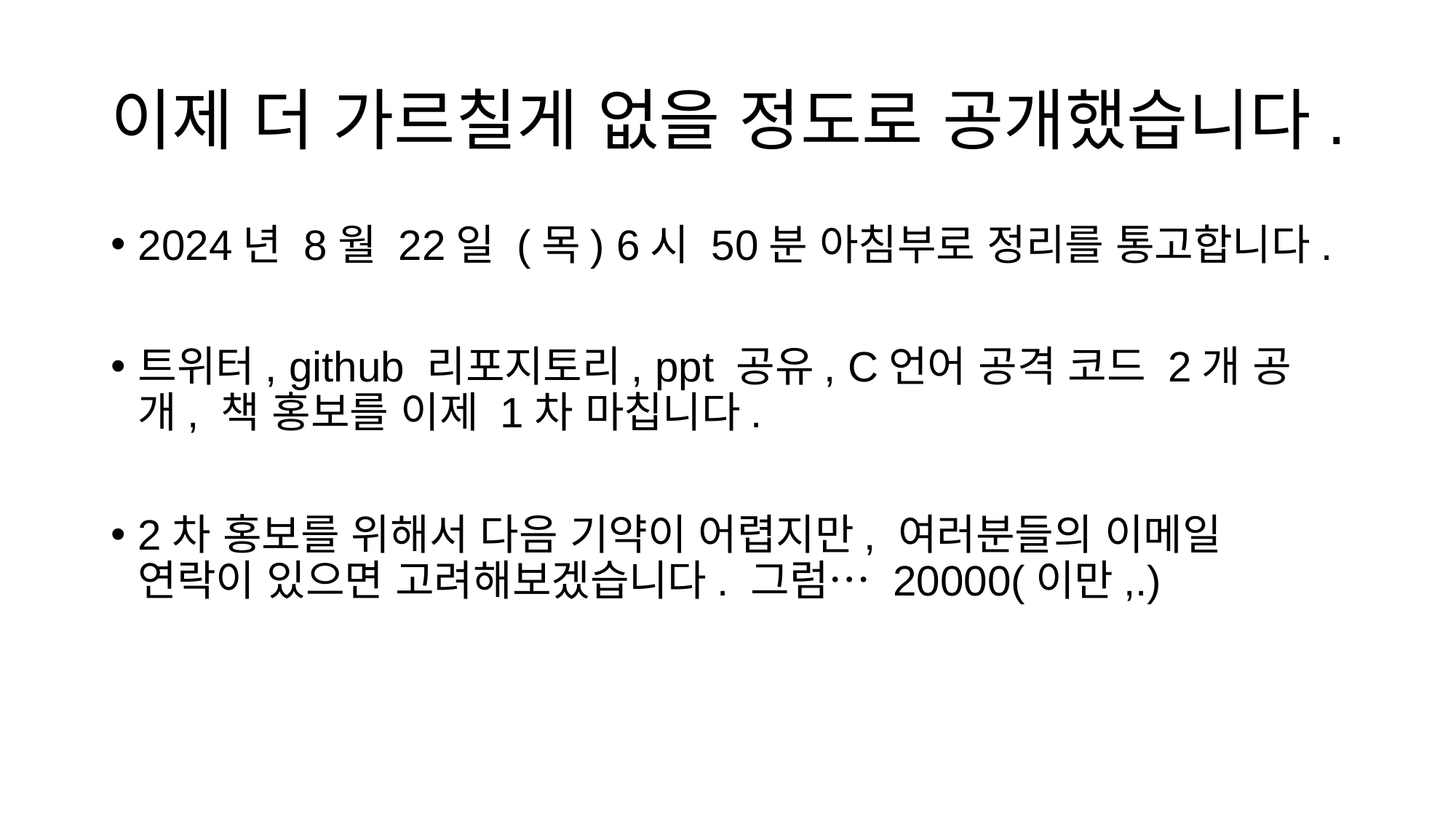

# 이제 더 가르칠게 없을 정도로 공개했습니다.
2024년 8월 22일 (목) 6시 50분 아침부로 정리를 통고합니다.

트위터, github 리포지토리, ppt 공유, C언어 공격 코드 2개 공개, 책 홍보를 이제 1차 마칩니다.

2차 홍보를 위해서 다음 기약이 어렵지만, 여러분들의 이메일 연락이 있으면 고려해보겠습니다. 그럼… 20000(이만,.)